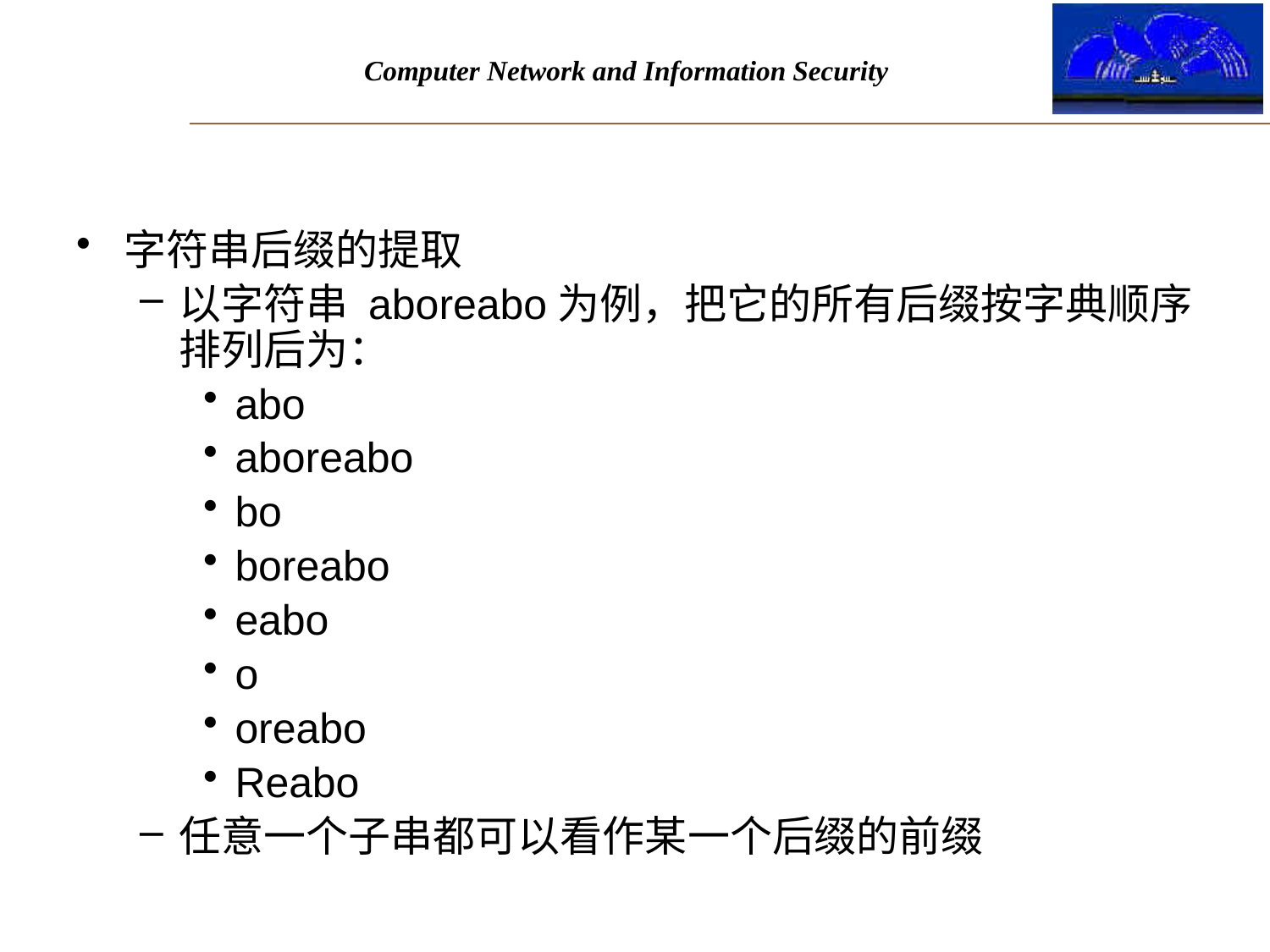

#
字符串后缀的提取
以字符串 aboreabo为例，把它的所有后缀按字典顺序排列后为：
abo
aboreabo
bo
boreabo
eabo
o
oreabo
Reabo
任意一个子串都可以看作某一个后缀的前缀